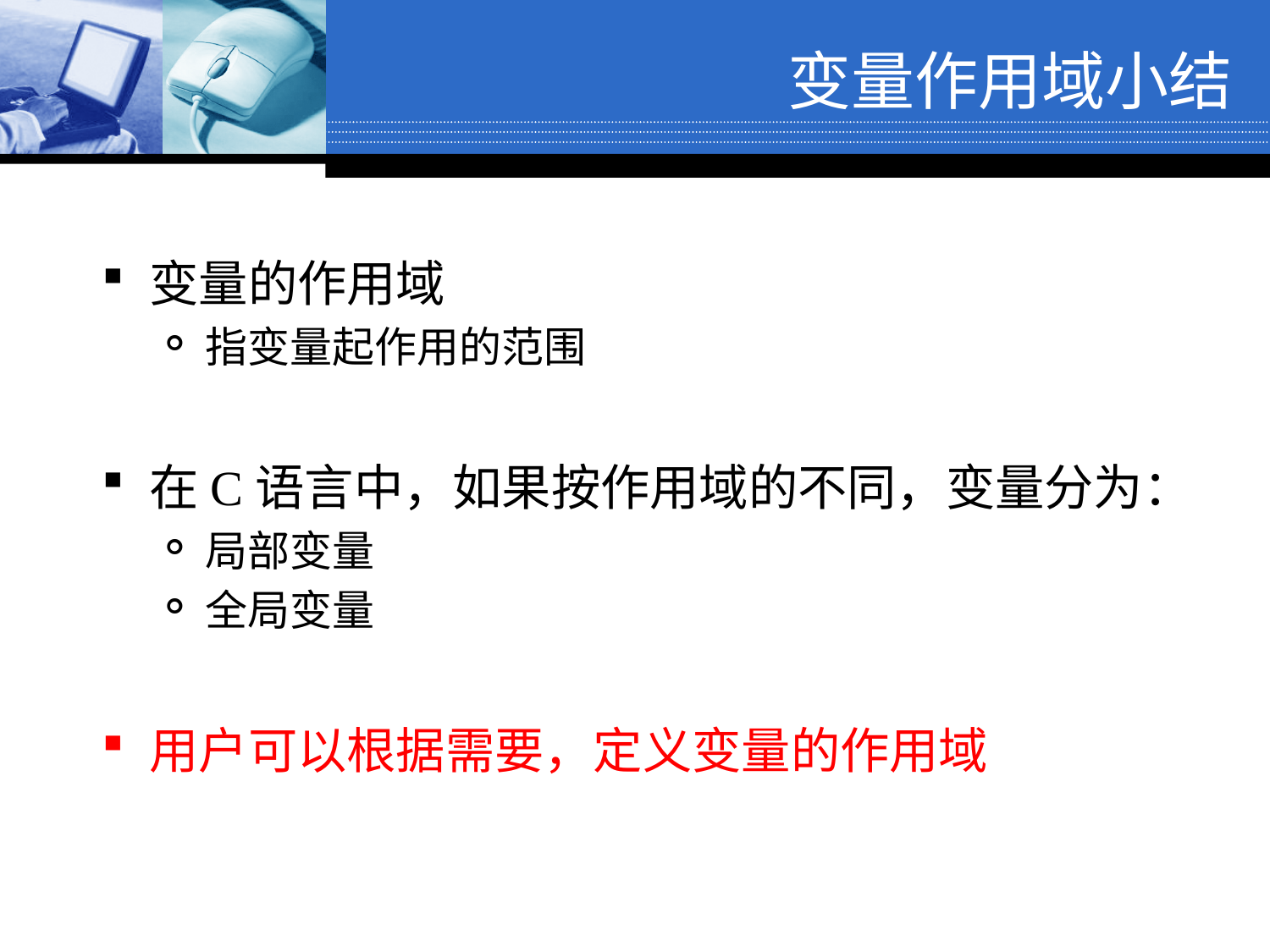

变量作用域小结
变量的作用域
指变量起作用的范围

在C语言中，如果按作用域的不同，变量分为：
局部变量
全局变量

用户可以根据需要，定义变量的作用域